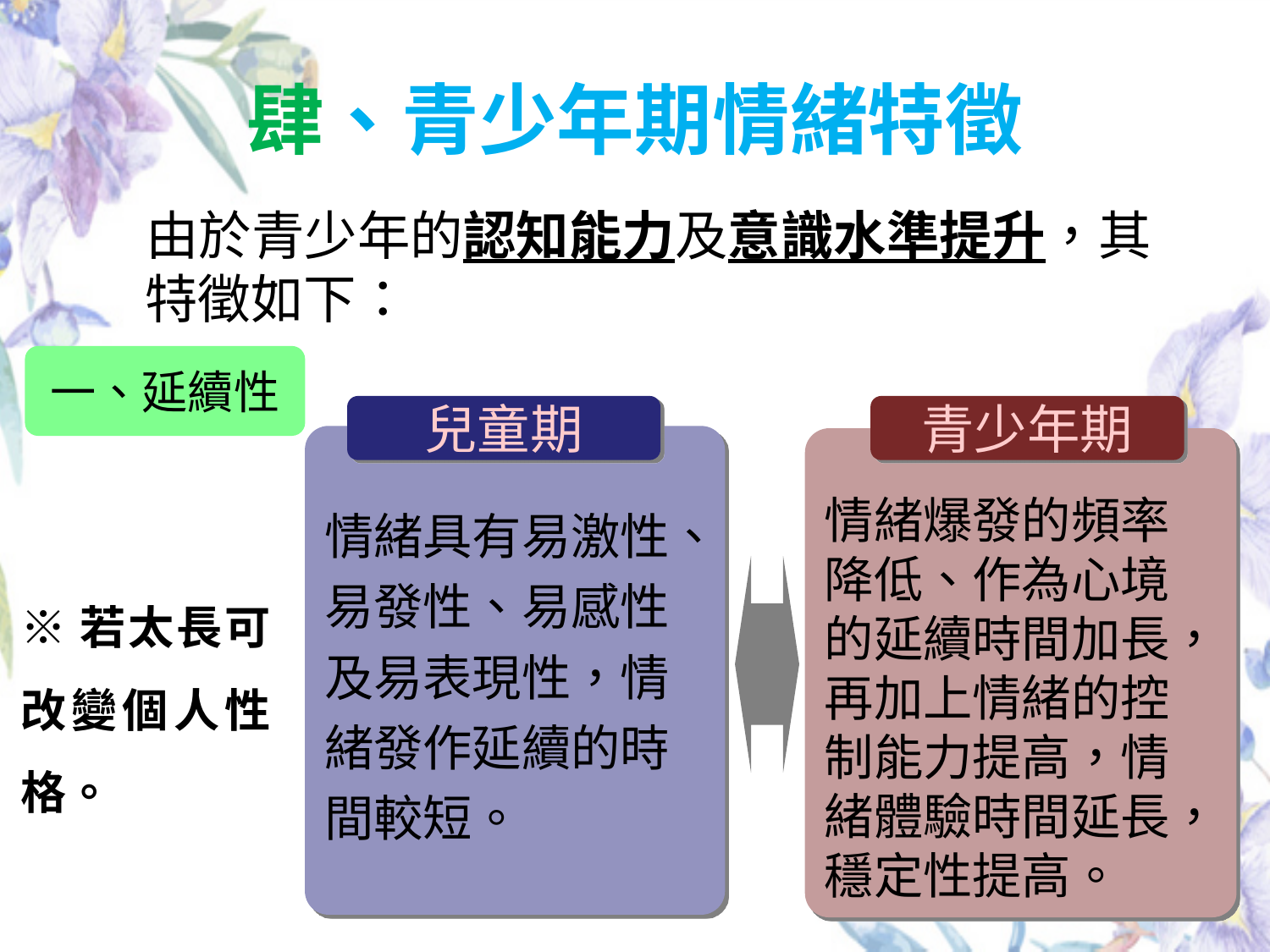

# 肆、青少年期情緒特徵
   由於青少年的認知能力及意識水準提升，其特徵如下：
一、延續性
兒童期
情緒具有易激性、易發性、易感性及易表現性，情緒發作延續的時間較短。
青少年期
情緒爆發的頻率降低、作為心境的延續時間加長，再加上情緒的控制能力提高，情緒體驗時間延長，穩定性提高。

※若太長可改變個人性格。